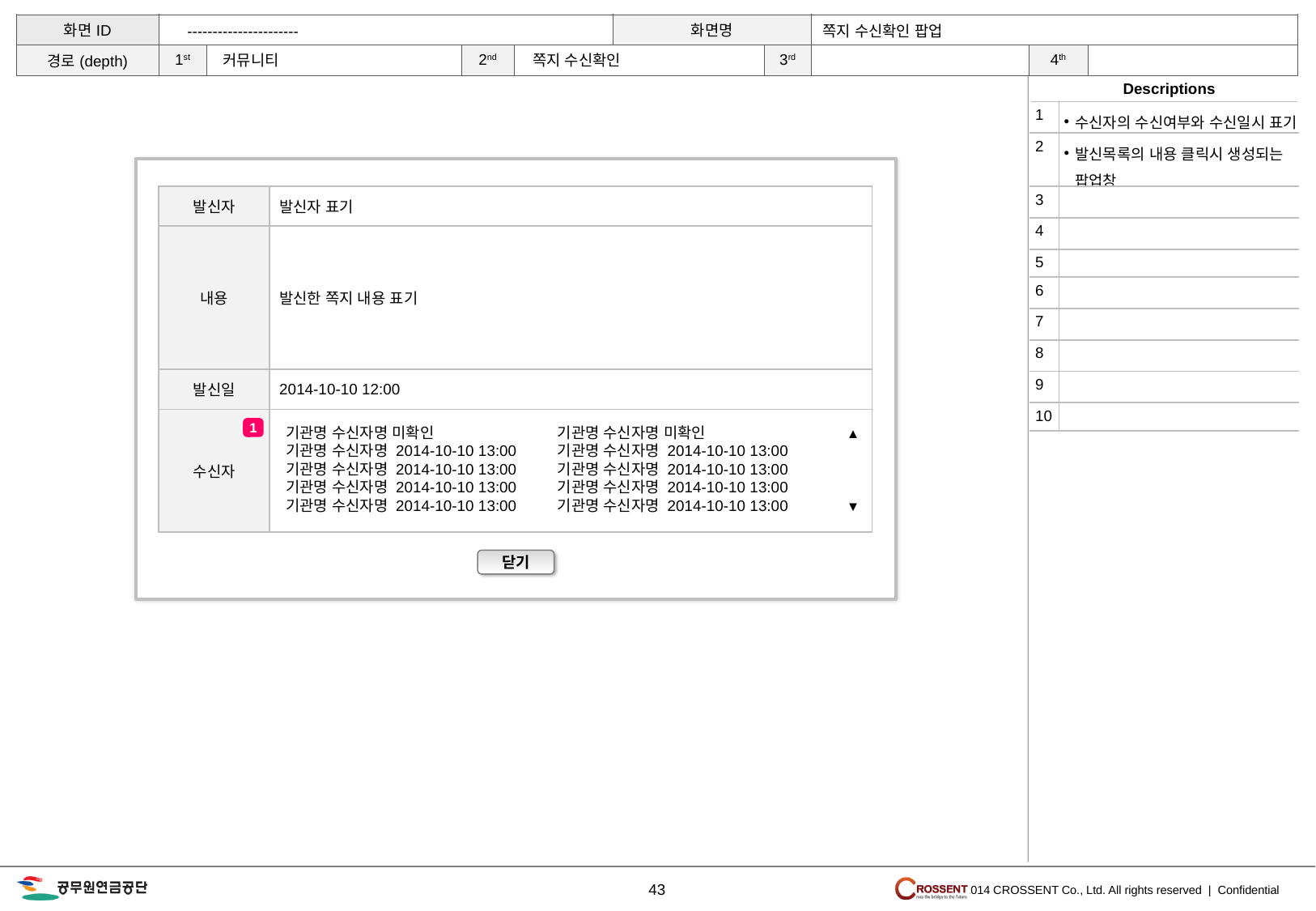

쪽지 수신확인 팝업
----------------------
쪽지 수신확인
커뮤니티
| 1 | 수신자의 수신여부와 수신일시 표기 |
| --- | --- |
| 2 | 발신목록의 내용 클릭시 생성되는 팝업창 |
| 3 |  |
| 4 |  |
| 5 |  |
| 6 |  |
| 7 |  |
| 8 |  |
| 9 |  |
| 10 |  |

| 발신자 | 발신자 표기 |
| --- | --- |
| 내용 | 발신한 쪽지 내용 표기 |
| 발신일 | 2014-10-10 12:00 |
| 수신자 |  |
▲

▼
기관명 수신자명 미확인
기관명 수신자명 2014-10-10 13:00
기관명 수신자명 2014-10-10 13:00
기관명 수신자명 2014-10-10 13:00
기관명 수신자명 2014-10-10 13:00
기관명 수신자명 미확인
기관명 수신자명 2014-10-10 13:00
기관명 수신자명 2014-10-10 13:00
기관명 수신자명 2014-10-10 13:00
기관명 수신자명 2014-10-10 13:00
1
닫기
43